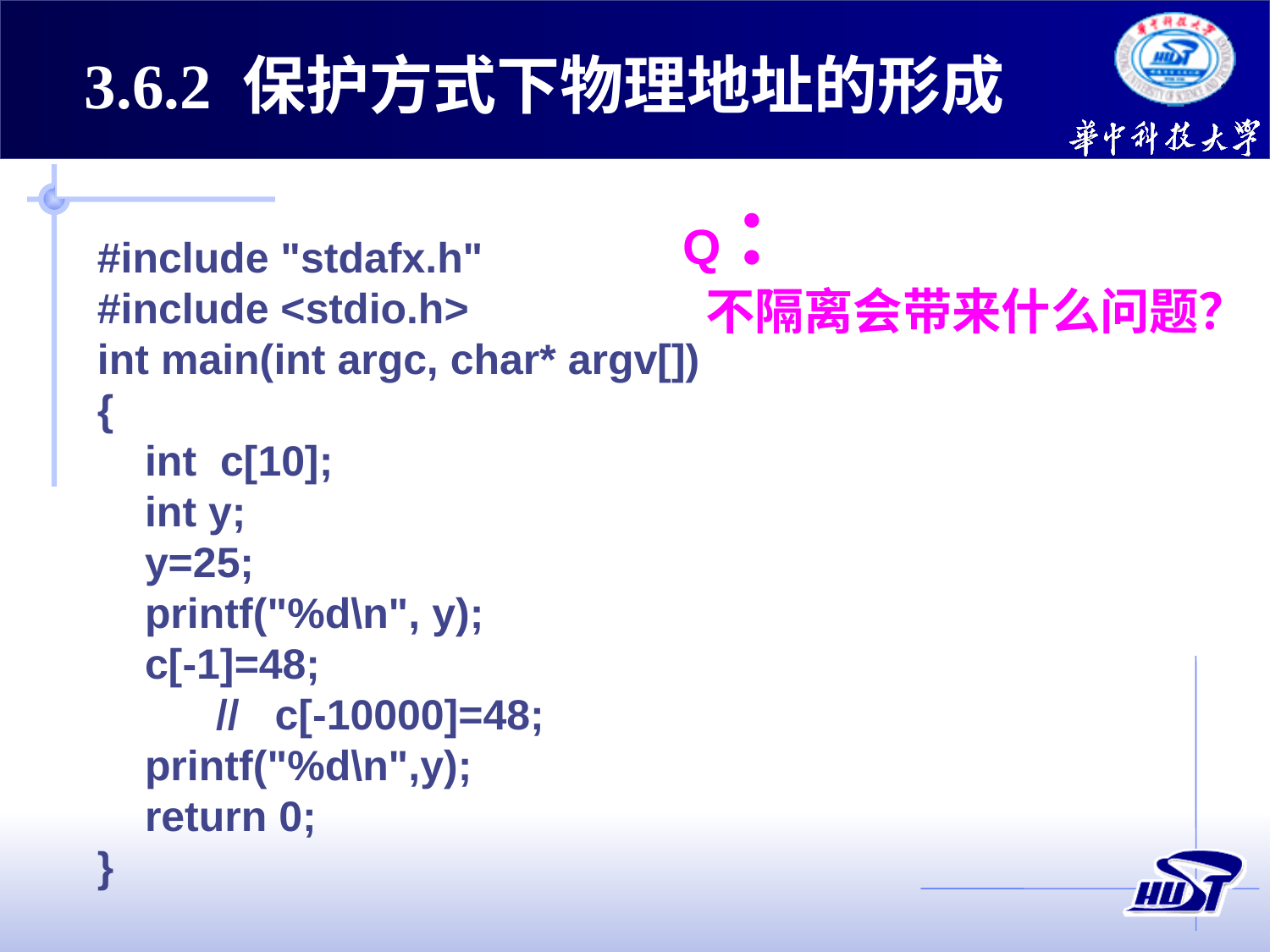

3.6.2 保护方式下物理地址的形成
Q：
 不隔离会带来什么问题？
#include "stdafx.h"
#include <stdio.h>
int main(int argc, char* argv[])
{
    int  c[10];
    int y;
    y=25;
    printf("%d\n", y);
    c[-1]=48;
          //   c[-10000]=48;
    printf("%d\n",y);
    return 0;
}